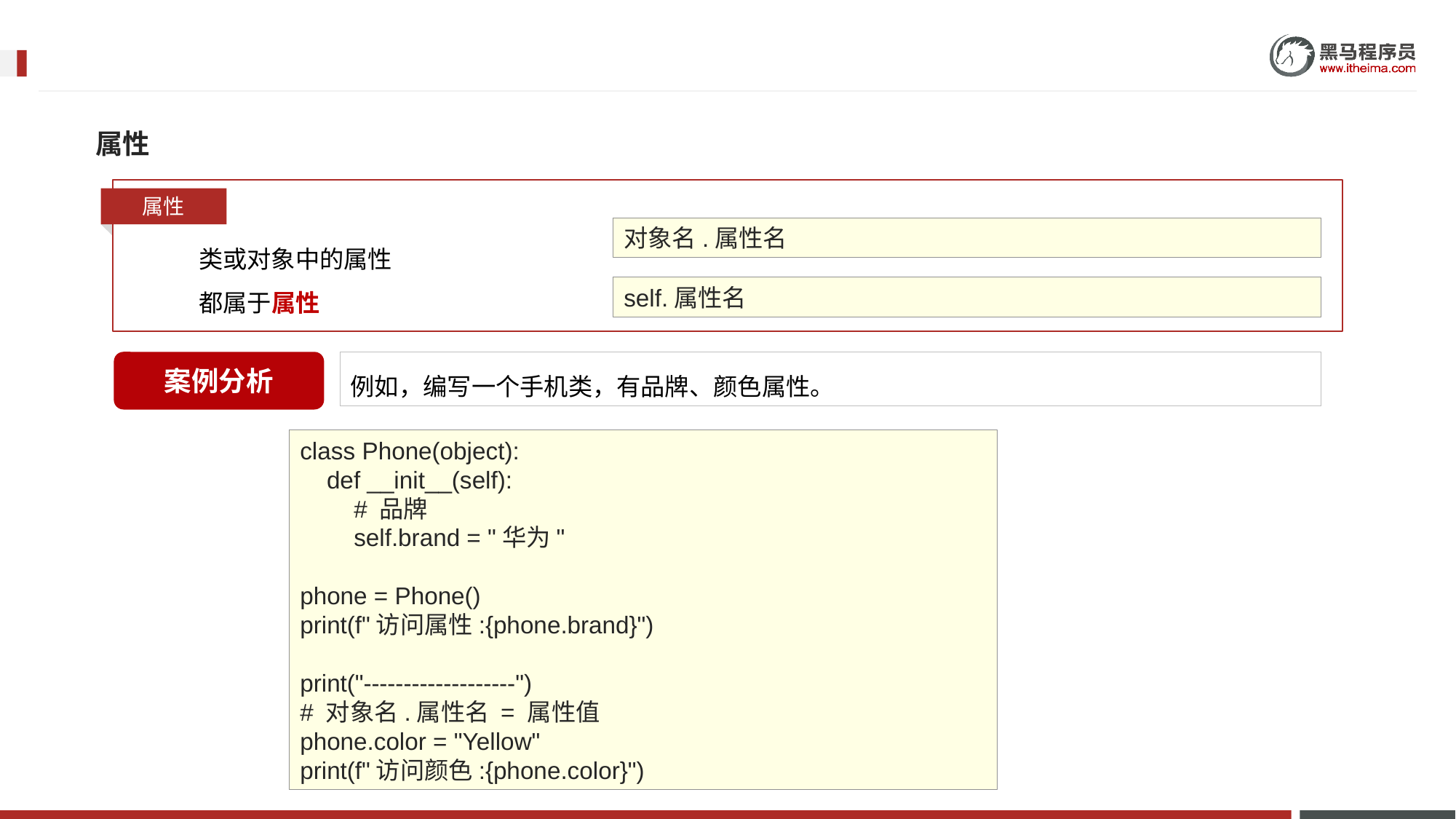

属性

属性
对象名.属性名

类或对象中的属性
都属于属性
self.属性名
案例分析
例如，编写一个手机类，有品牌、颜色属性。
class Phone(object):
    def __init__(self):
        # 品牌
        self.brand = "华为"

phone = Phone()
print(f"访问属性:{phone.brand}")

print("-------------------")
# 对象名.属性名 = 属性值
phone.color = "Yellow"
print(f"访问颜色:{phone.color}")